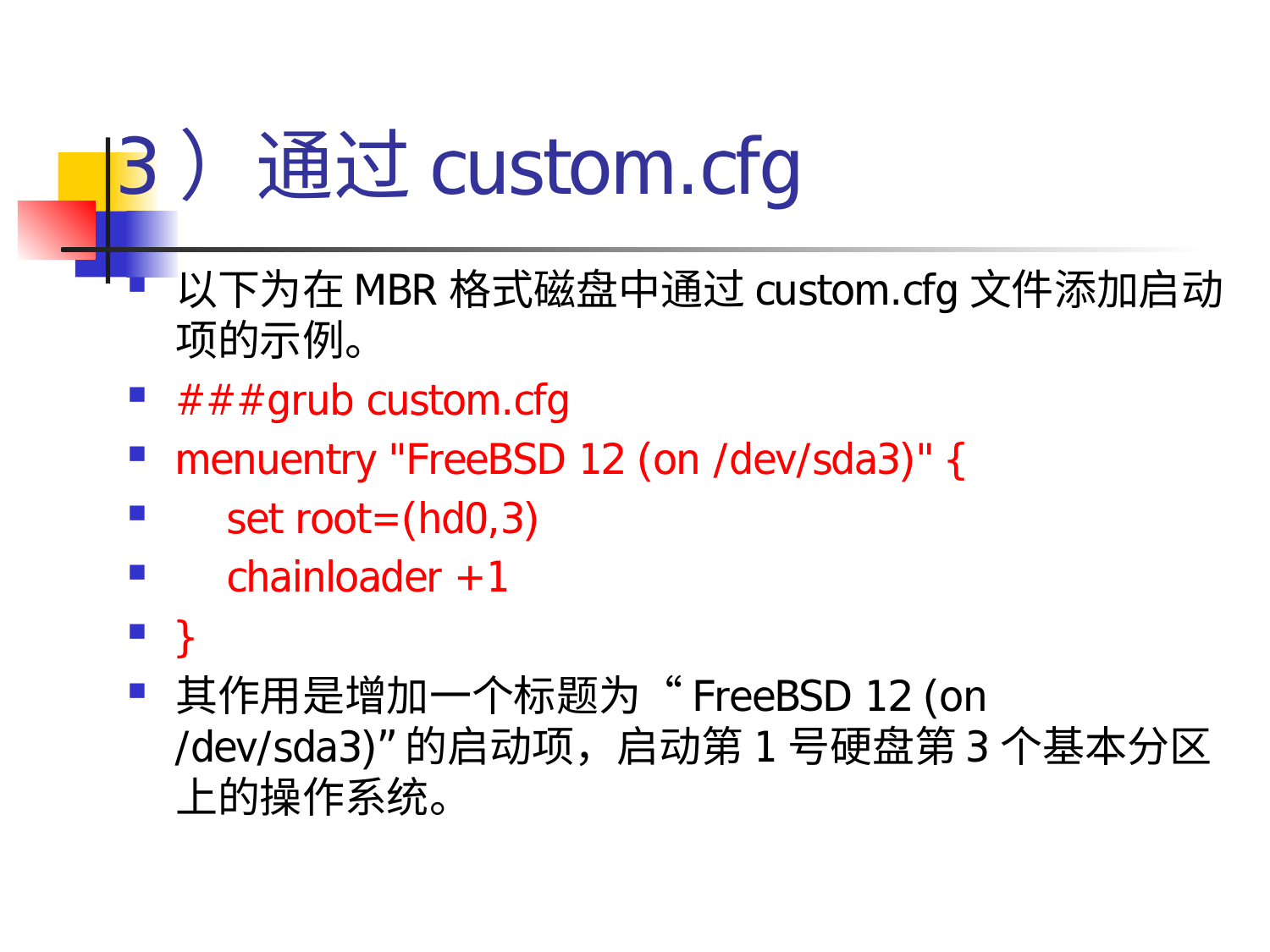

# 3）通过custom.cfg
以下为在MBR格式磁盘中通过custom.cfg文件添加启动项的示例。
###grub custom.cfg
menuentry "FreeBSD 12 (on /dev/sda3)" {
    set root=(hd0,3)
    chainloader +1
}
其作用是增加一个标题为“FreeBSD 12 (on /dev/sda3)”的启动项，启动第1号硬盘第3个基本分区上的操作系统。